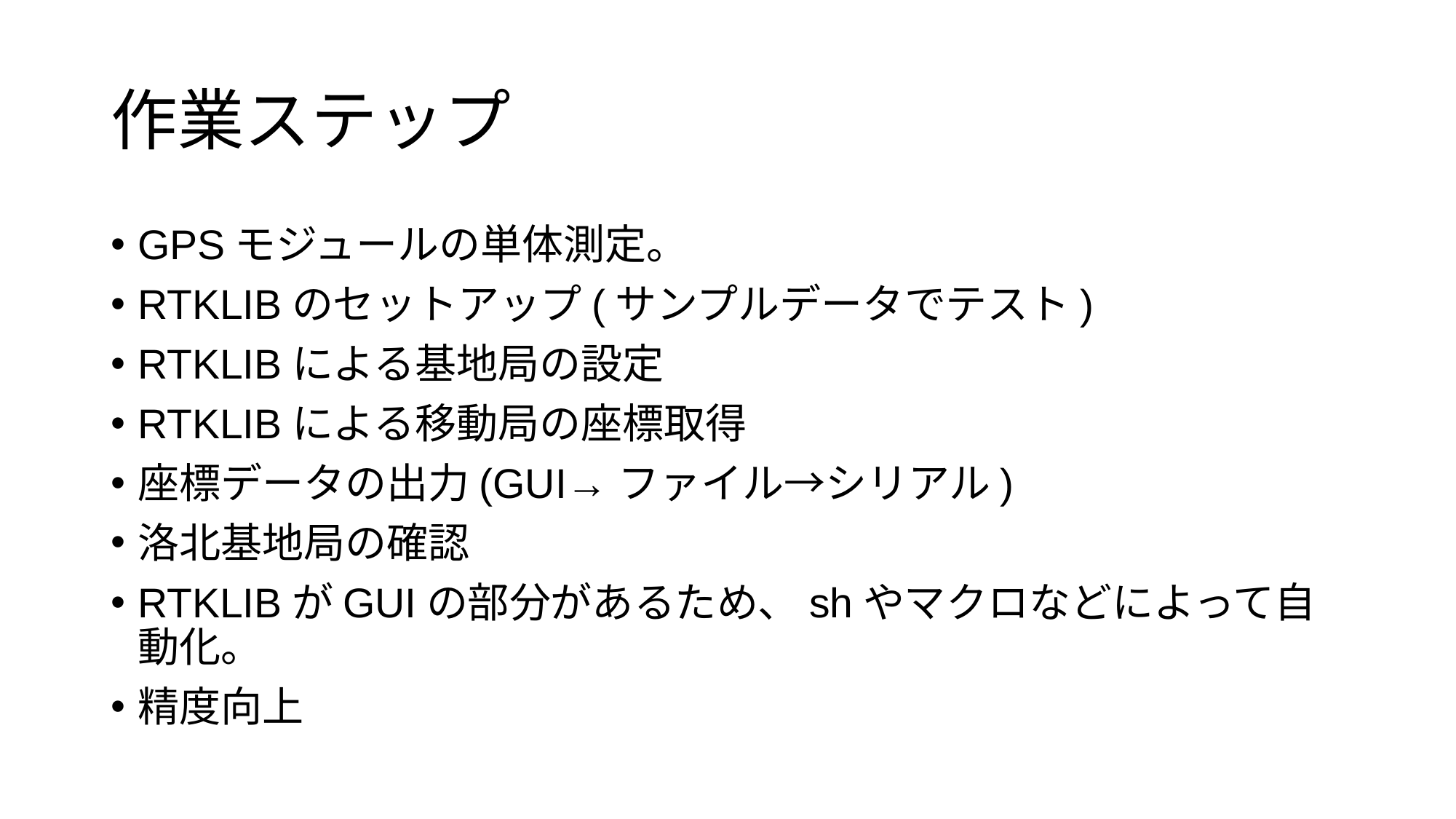

# 作業ステップ
GPSモジュールの単体測定。
RTKLIBのセットアップ(サンプルデータでテスト)
RTKLIBによる基地局の設定
RTKLIBによる移動局の座標取得
座標データの出力(GUI→ファイル→シリアル)
洛北基地局の確認
RTKLIBがGUIの部分があるため、shやマクロなどによって自動化。
精度向上